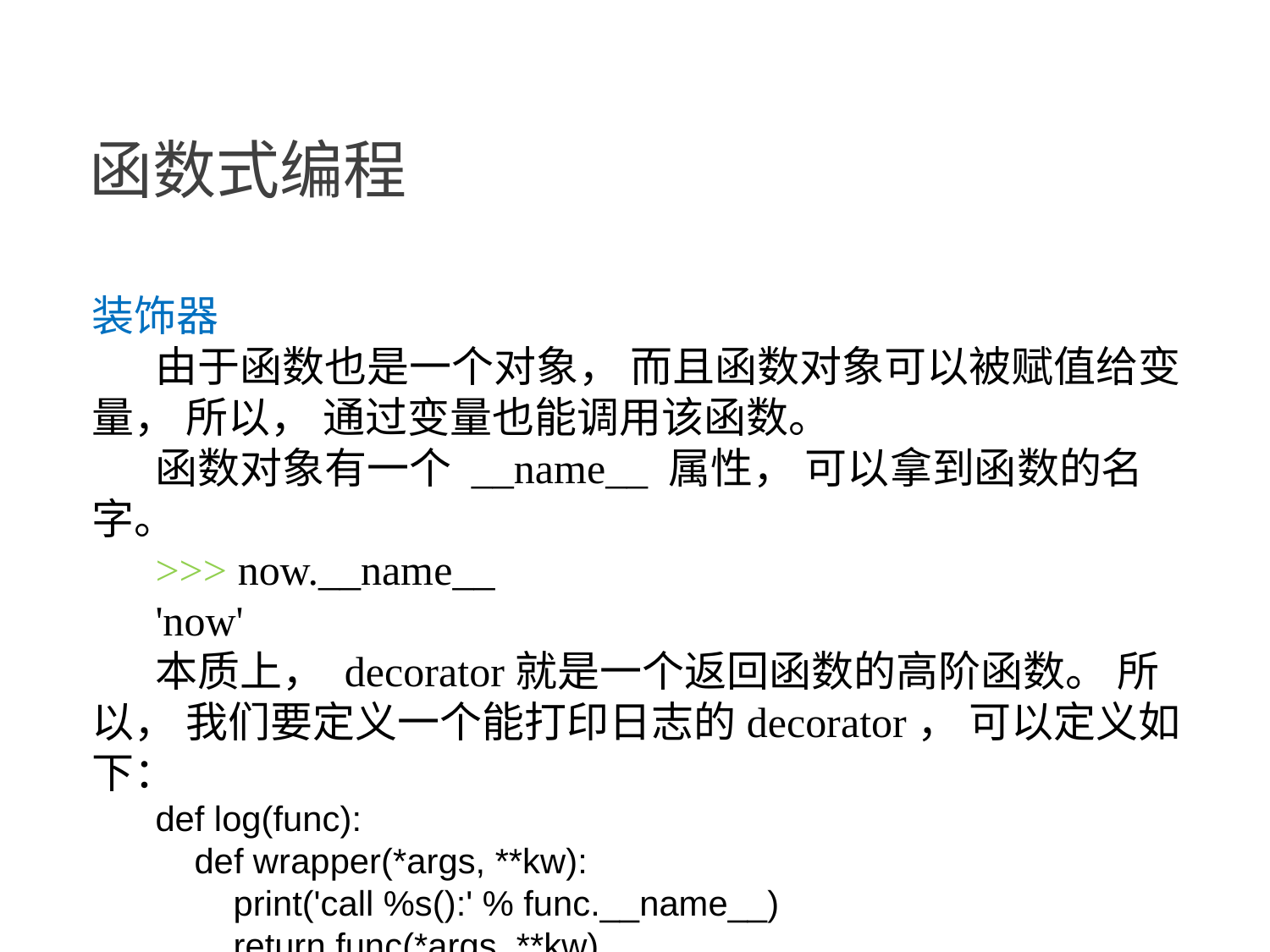

函数式编程
装饰器
由于函数也是一个对象， 而且函数对象可以被赋值给变量， 所以， 通过变量也能调用该函数。
函数对象有一个 __name__ 属性， 可以拿到函数的名字。
>>> now.__name__
'now'
本质上， decorator就是一个返回函数的高阶函数。 所以， 我们要定义一个能打印日志的decorator， 可以定义如下：
def log(func):
    def wrapper(*args, **kw):
        print('call %s():' % func.__name__)
        return func(*args, **kw)
    return wrapper